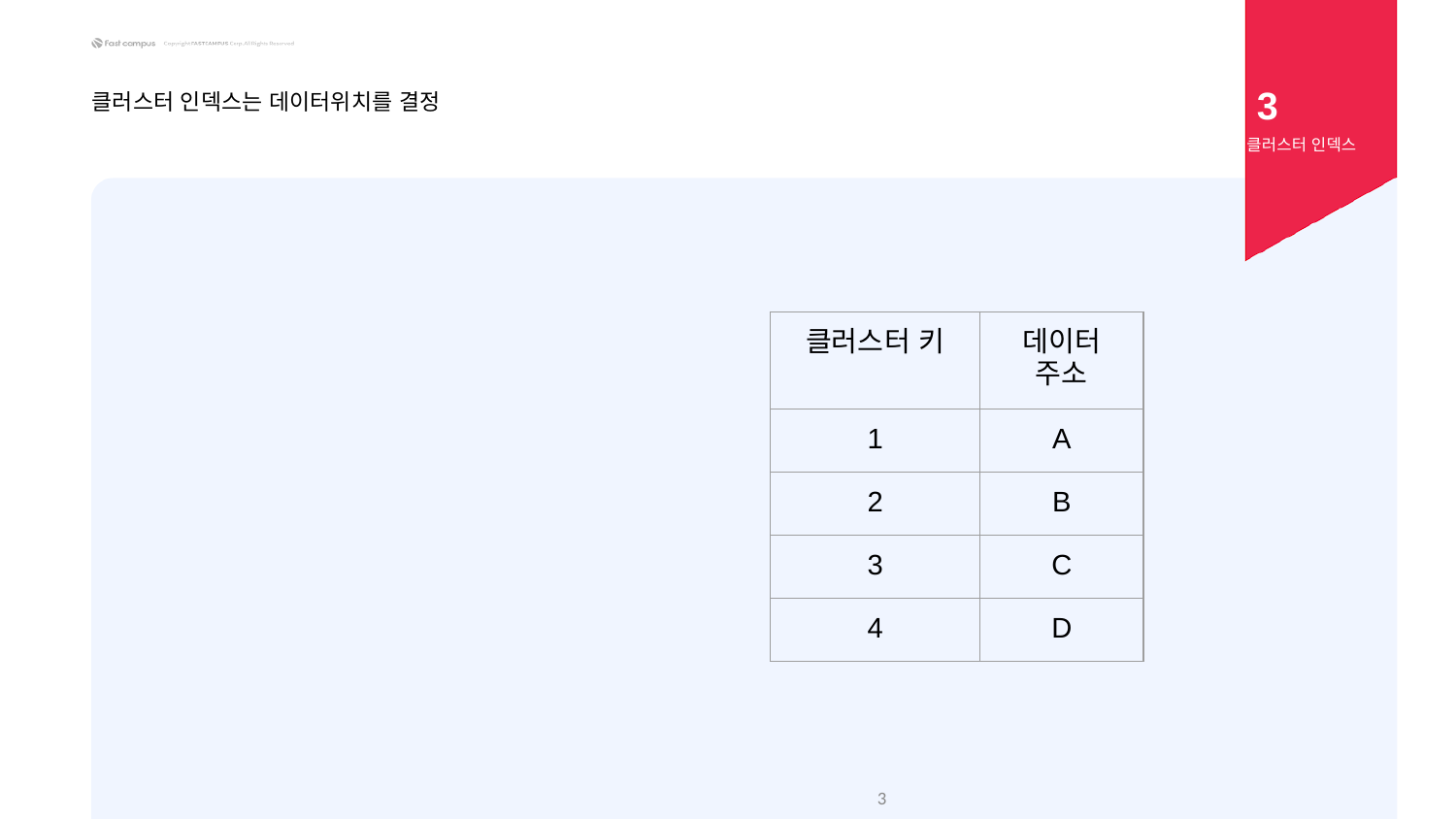

3
클러스터 인덱스는 데이터위치를 결정
클러스터 인덱스
| 클러스터 키 | 데이터 주소 |
| --- | --- |
| 1 | A |
| 2 | B |
| 3 | C |
| 4 | D |
3